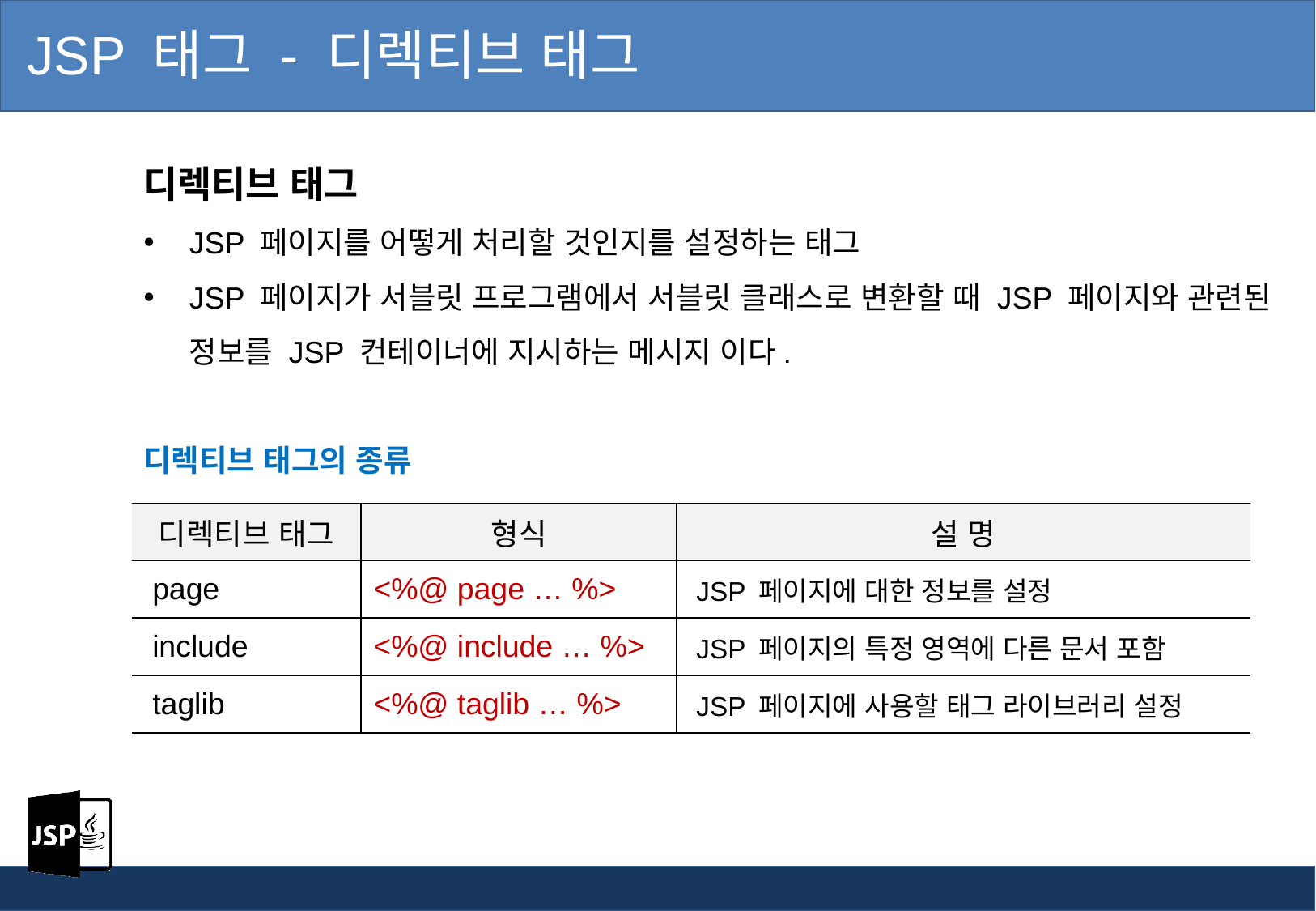

JSP 태그 - 디렉티브 태그
디렉티브 태그
JSP 페이지를 어떻게 처리할 것인지를 설정하는 태그
JSP 페이지가 서블릿 프로그램에서 서블릿 클래스로 변환할 때 JSP 페이지와 관련된 정보를 JSP 컨테이너에 지시하는 메시지 이다.
디렉티브 태그의 종류
| 디렉티브 태그 | 형식 | 설 명 |
| --- | --- | --- |
| page | <%@ page … %> | JSP 페이지에 대한 정보를 설정 |
| include | <%@ include … %> | JSP 페이지의 특정 영역에 다른 문서 포함 |
| taglib | <%@ taglib … %> | JSP 페이지에 사용할 태그 라이브러리 설정 |